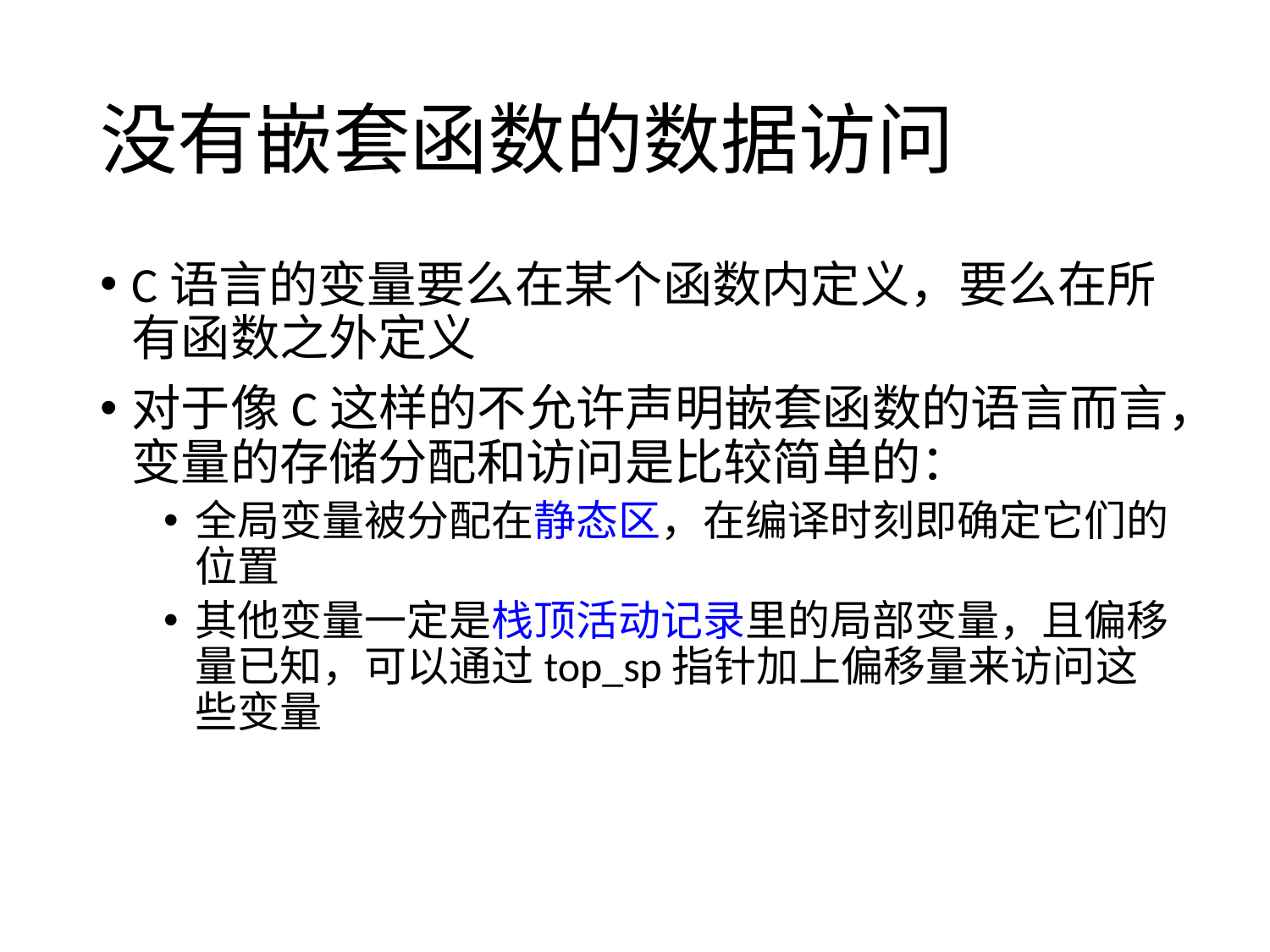

# 没有嵌套函数的数据访问
C语言的变量要么在某个函数内定义，要么在所有函数之外定义
对于像C这样的不允许声明嵌套函数的语言而言，变量的存储分配和访问是比较简单的：
全局变量被分配在静态区，在编译时刻即确定它们的位置
其他变量一定是栈顶活动记录里的局部变量，且偏移量已知，可以通过top_sp指针加上偏移量来访问这些变量